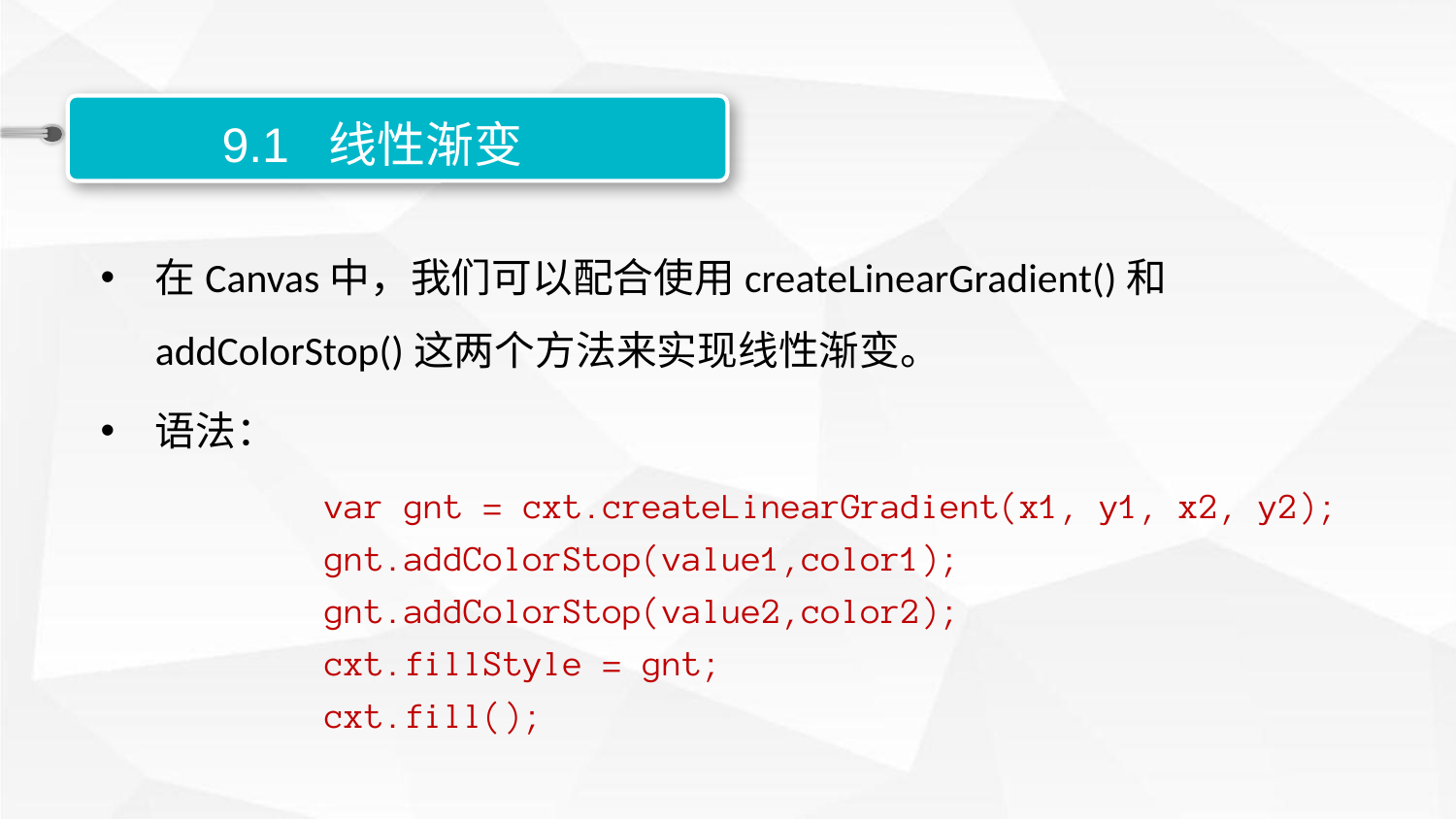

9.1  线性渐变

在Canvas中，我们可以配合使用createLinearGradient()和addColorStop()这两个方法来实现线性渐变。
语法：
var gnt = cxt.createLinearGradient(x1, y1, x2, y2);
gnt.addColorStop(value1,color1);
gnt.addColorStop(value2,color2);
cxt.fillStyle = gnt;
cxt.fill();